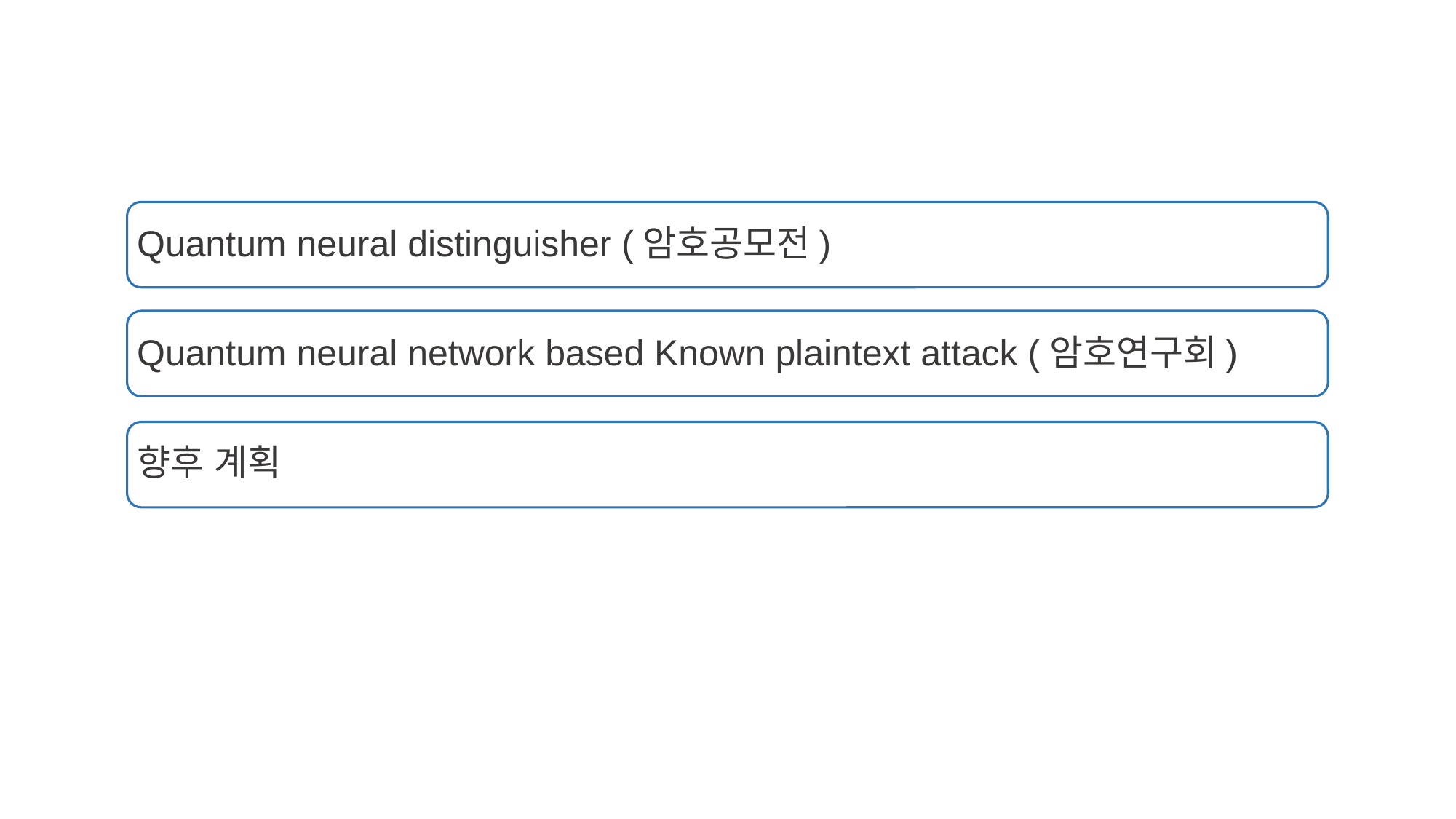

Quantum neural distinguisher (암호공모전)
Quantum neural network based Known plaintext attack (암호연구회)
향후 계획